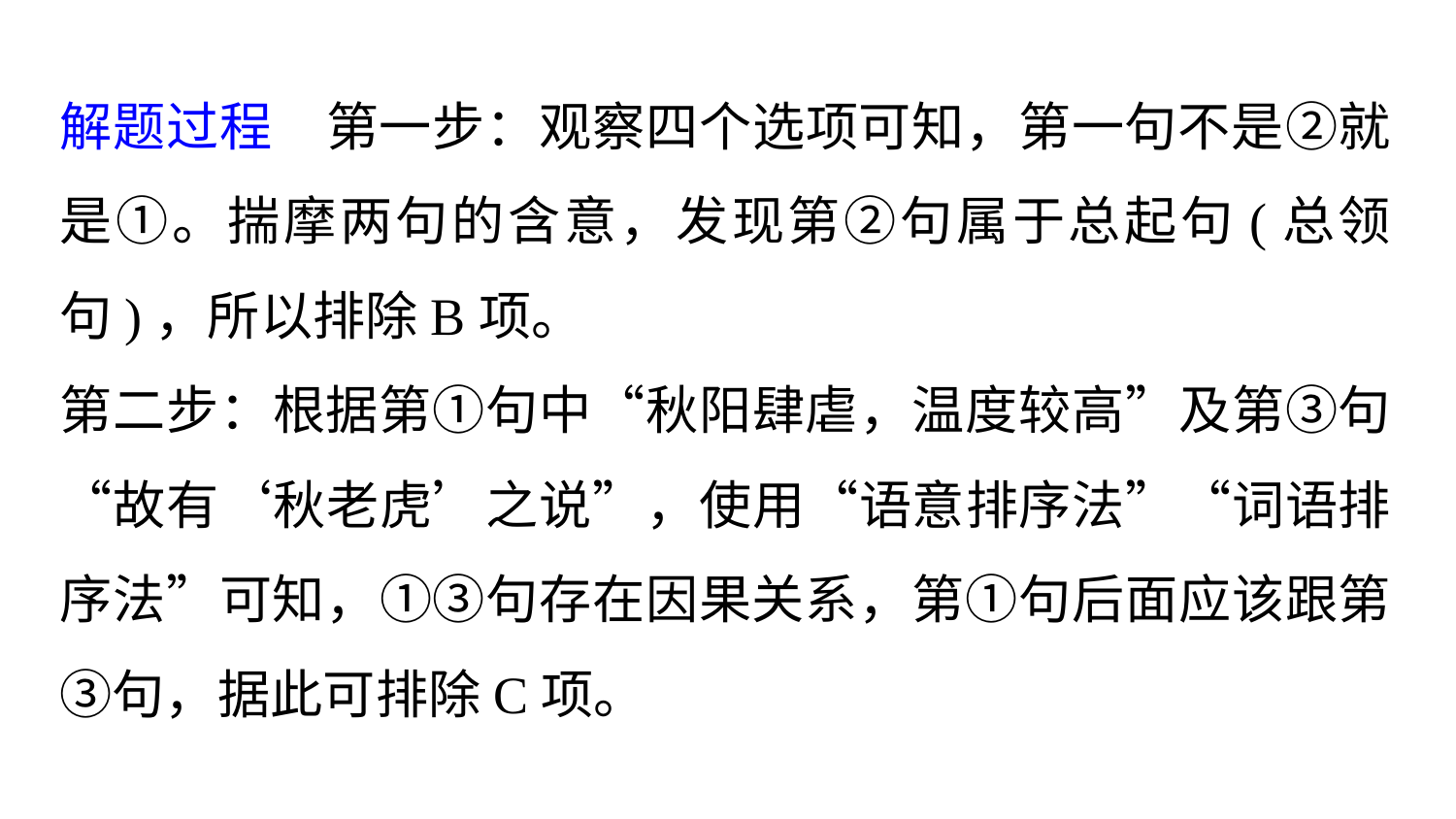

解题过程　第一步：观察四个选项可知，第一句不是②就是①。揣摩两句的含意，发现第②句属于总起句(总领句)，所以排除B项。
第二步：根据第①句中“秋阳肆虐，温度较高”及第③句“故有‘秋老虎’之说”，使用“语意排序法”“词语排序法”可知，①③句存在因果关系，第①句后面应该跟第③句，据此可排除C项。